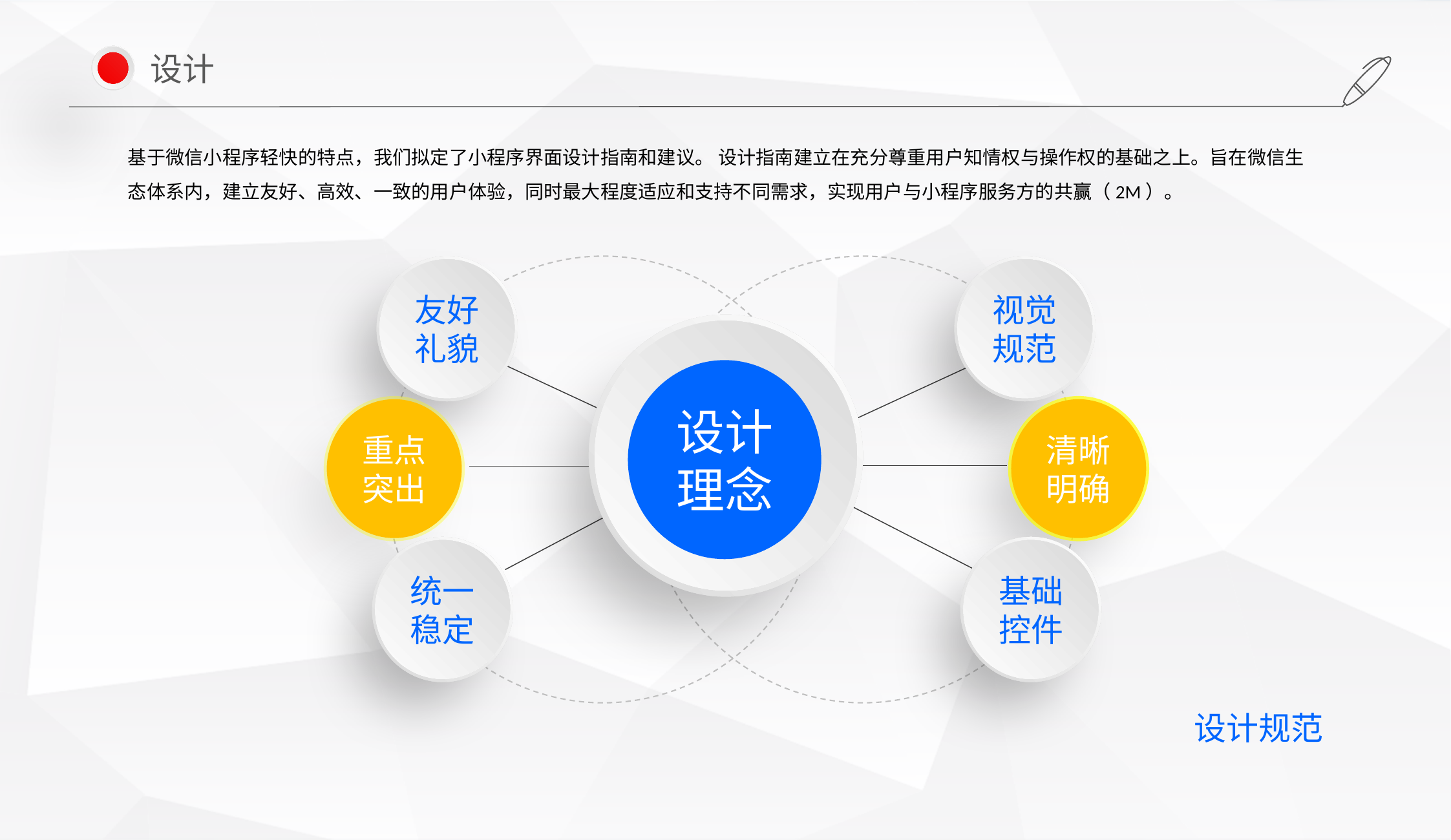

设计

基于微信小程序轻快的特点，我们拟定了小程序界面设计指南和建议。 设计指南建立在充分尊重用户知情权与操作权的基础之上。旨在微信生态体系内，建立友好、高效、一致的用户体验，同时最大程度适应和支持不同需求，实现用户与小程序服务方的共赢（2M）。

友好礼貌

视觉规范

设计理念

重点突出

清晰明确

统一稳定

基础控件
设计规范